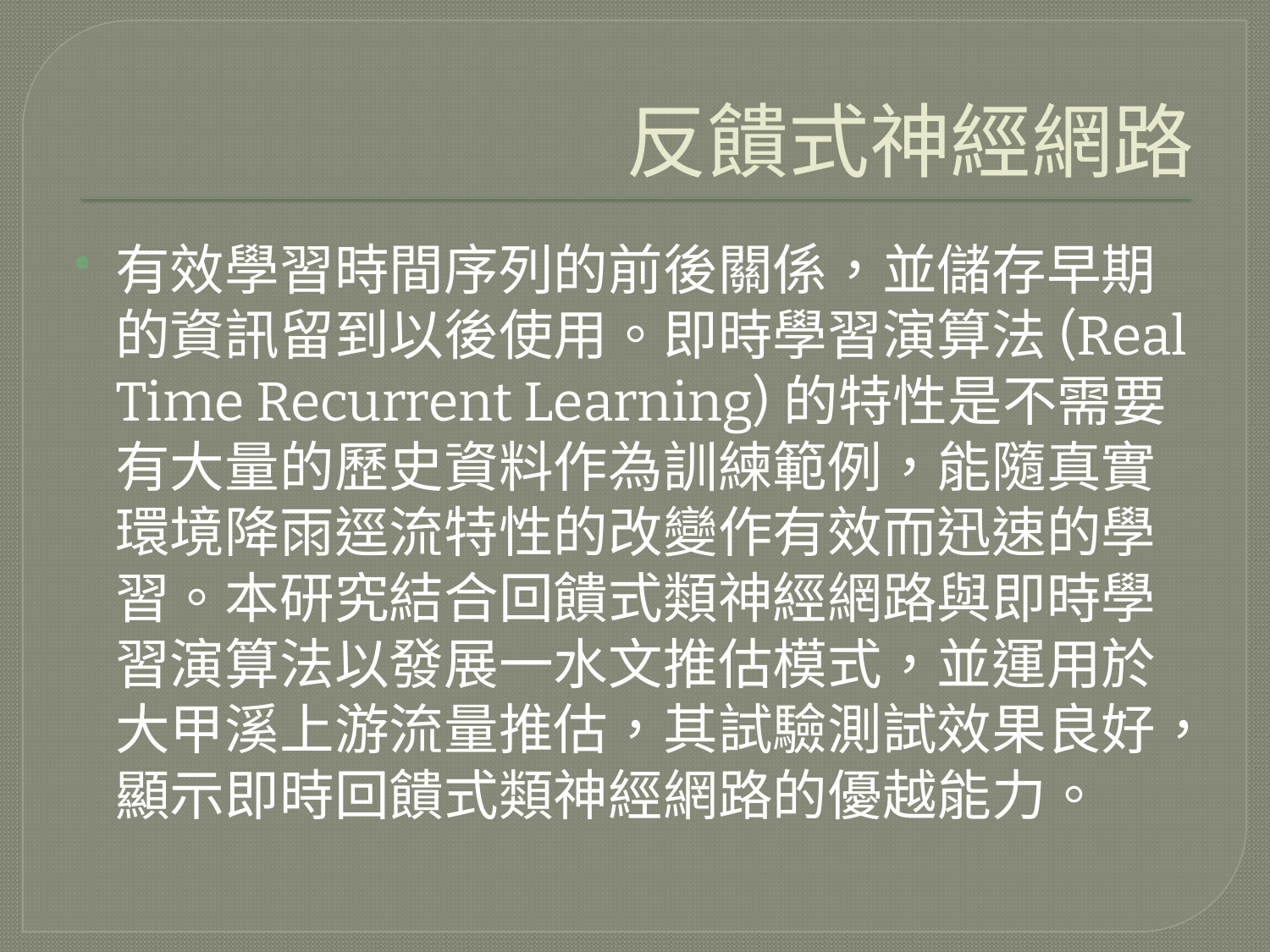

# 反饋式神經網路
有效學習時間序列的前後關係，並儲存早期的資訊留到以後使用。即時學習演算法(Real Time Recurrent Learning)的特性是不需要有大量的歷史資料作為訓練範例，能隨真實環境降雨逕流特性的改變作有效而迅速的學習。本研究結合回饋式類神經網路與即時學習演算法以發展一水文推估模式，並運用於大甲溪上游流量推估，其試驗測試效果良好，顯示即時回饋式類神經網路的優越能力。